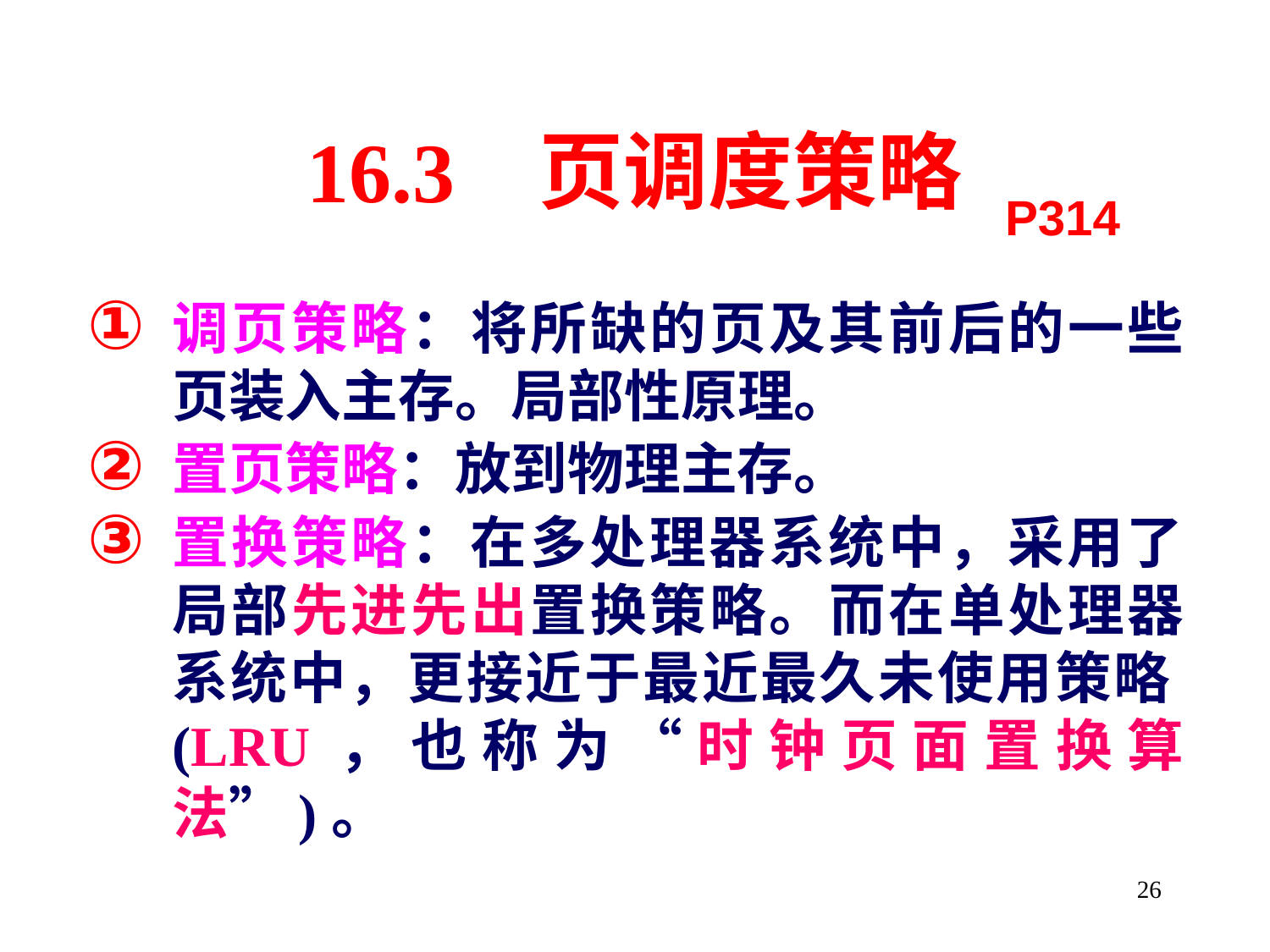

# 16.3   页调度策略
P314
调页策略：将所缺的页及其前后的一些页装入主存。局部性原理。
置页策略：放到物理主存。
置换策略：在多处理器系统中，采用了局部先进先出置换策略。而在单处理器系统中，更接近于最近最久未使用策略(LRU，也称为“时钟页面置换算法”)。
26